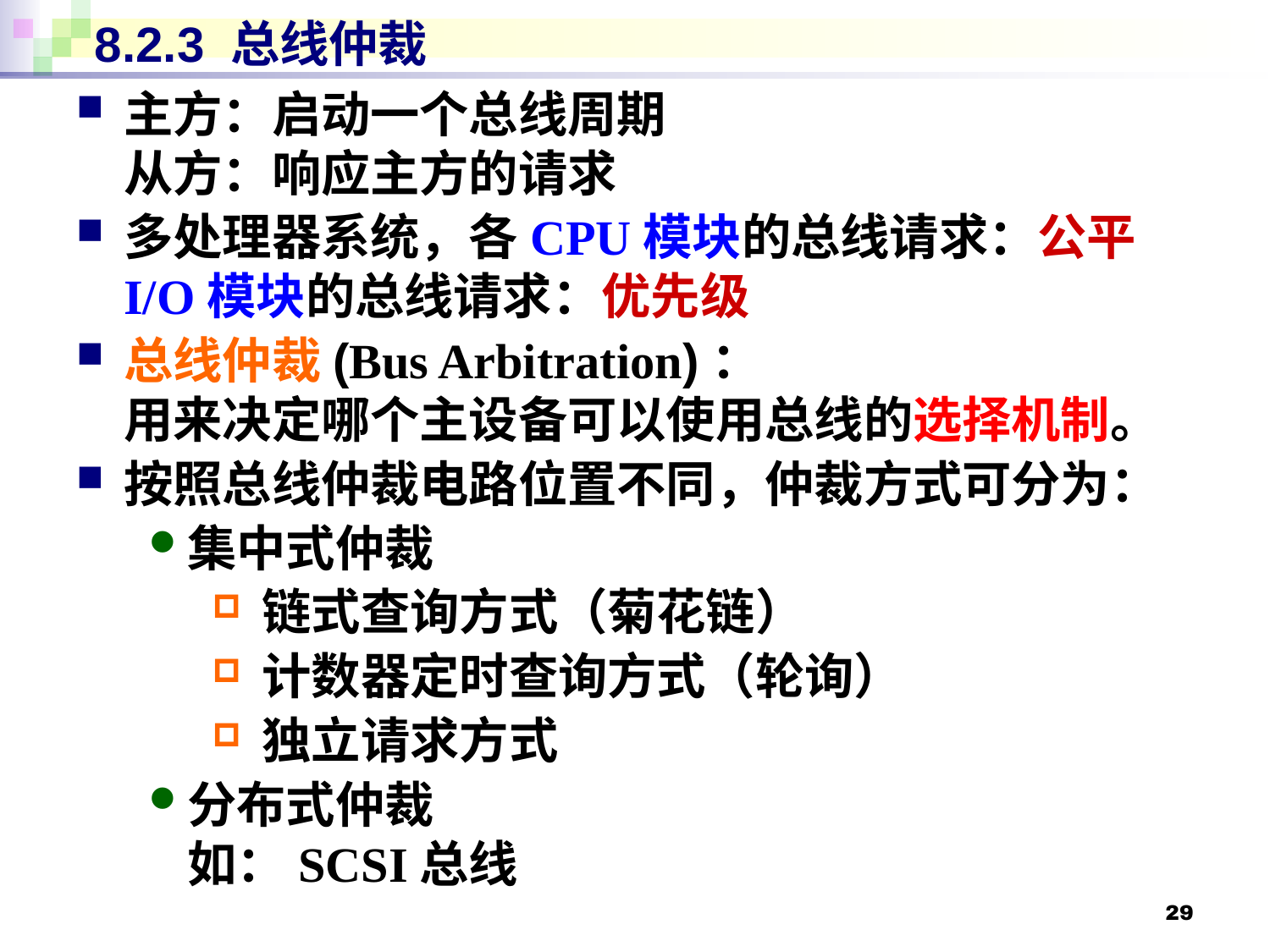

# 8.2.3 总线仲裁
主方：启动一个总线周期
从方：响应主方的请求
多处理器系统，各CPU模块的总线请求：公平
I/O模块的总线请求：优先级
总线仲裁(Bus Arbitration)：
用来决定哪个主设备可以使用总线的选择机制。
按照总线仲裁电路位置不同，仲裁方式可分为：
集中式仲裁
链式查询方式（菊花链）
计数器定时查询方式（轮询）
独立请求方式
分布式仲裁
如：SCSI总线
29